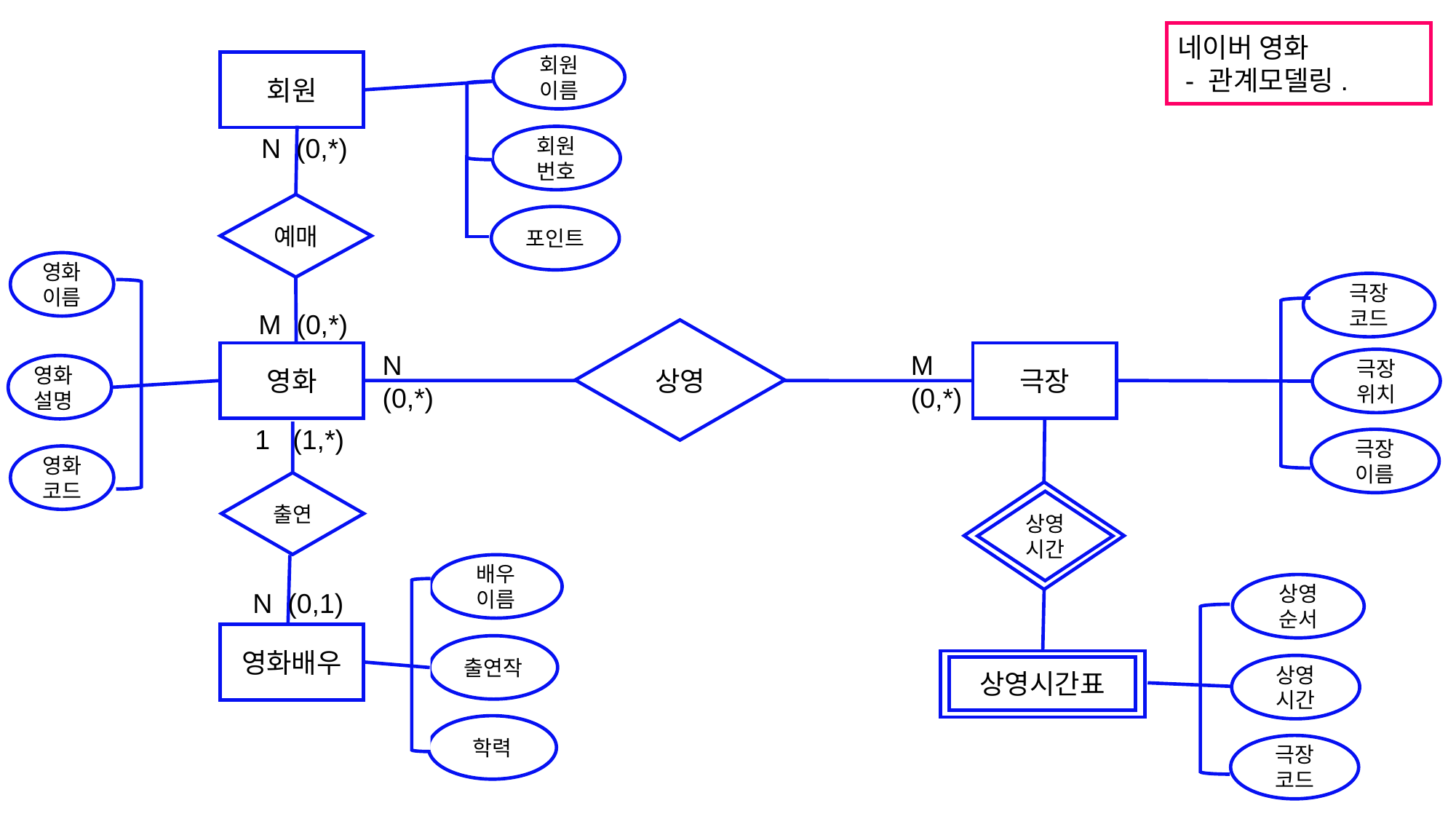

네이버 영화
 - 관계모델링.
회원
이름
회원

N  (0,*)
회원
번호

예매
포인트
영화이름
극장
코드

M  (0,*)
상영
N
(0,*)
M
(0,*)
영화
극장
극장
위치
영화설명
1   (1,*)
극장
이름
영화코드
출연

상영
시간
배우
이름
상영
순서

N  (0,1)

영화배우
출연작

상영
시간
상영시간표
학력
극장
코드